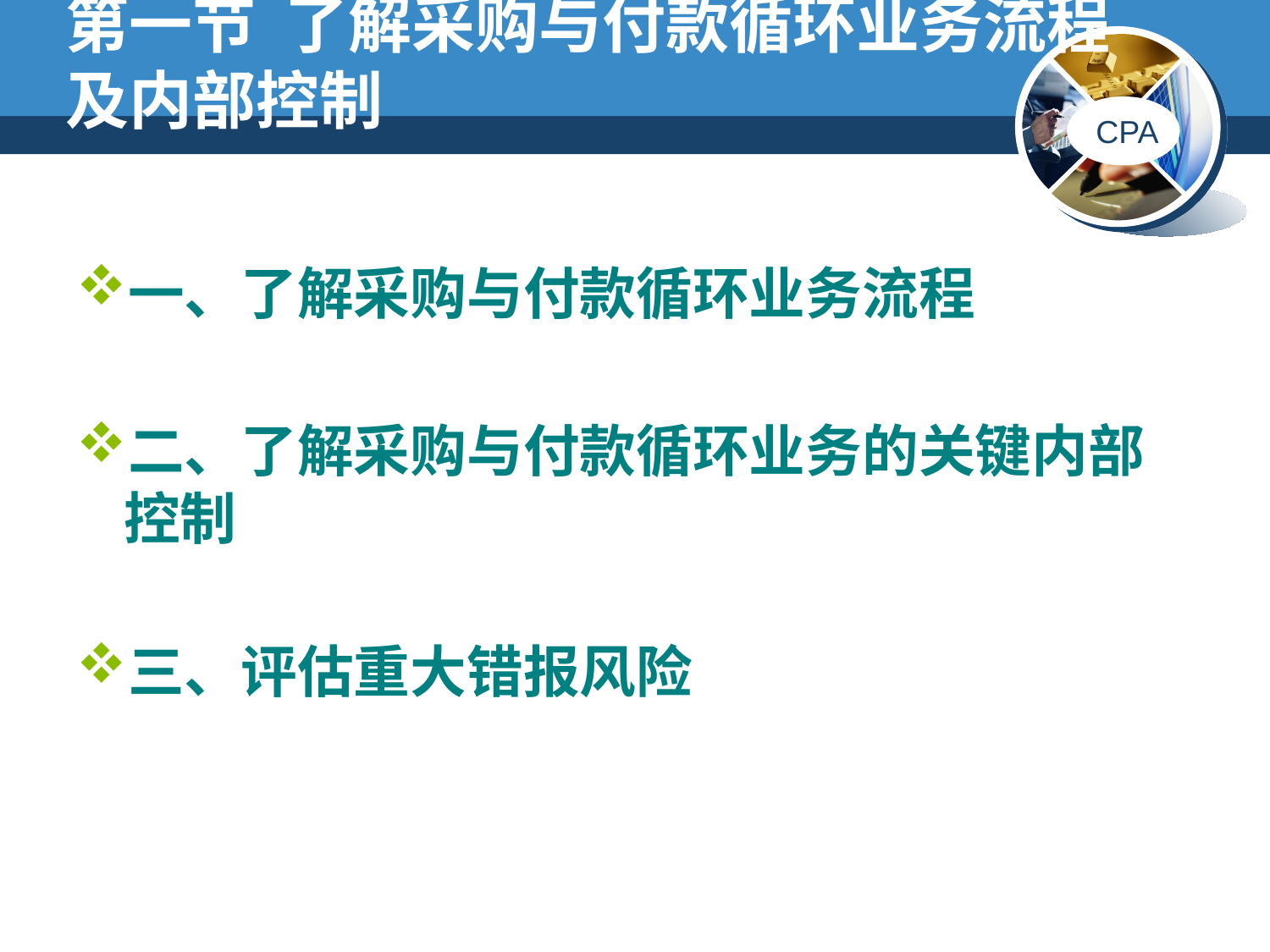

# 第一节  了解采购与付款循环业务流程及内部控制

一、了解采购与付款循环业务流程

二、了解采购与付款循环业务的关键内部控制
三、评估重大错报风险